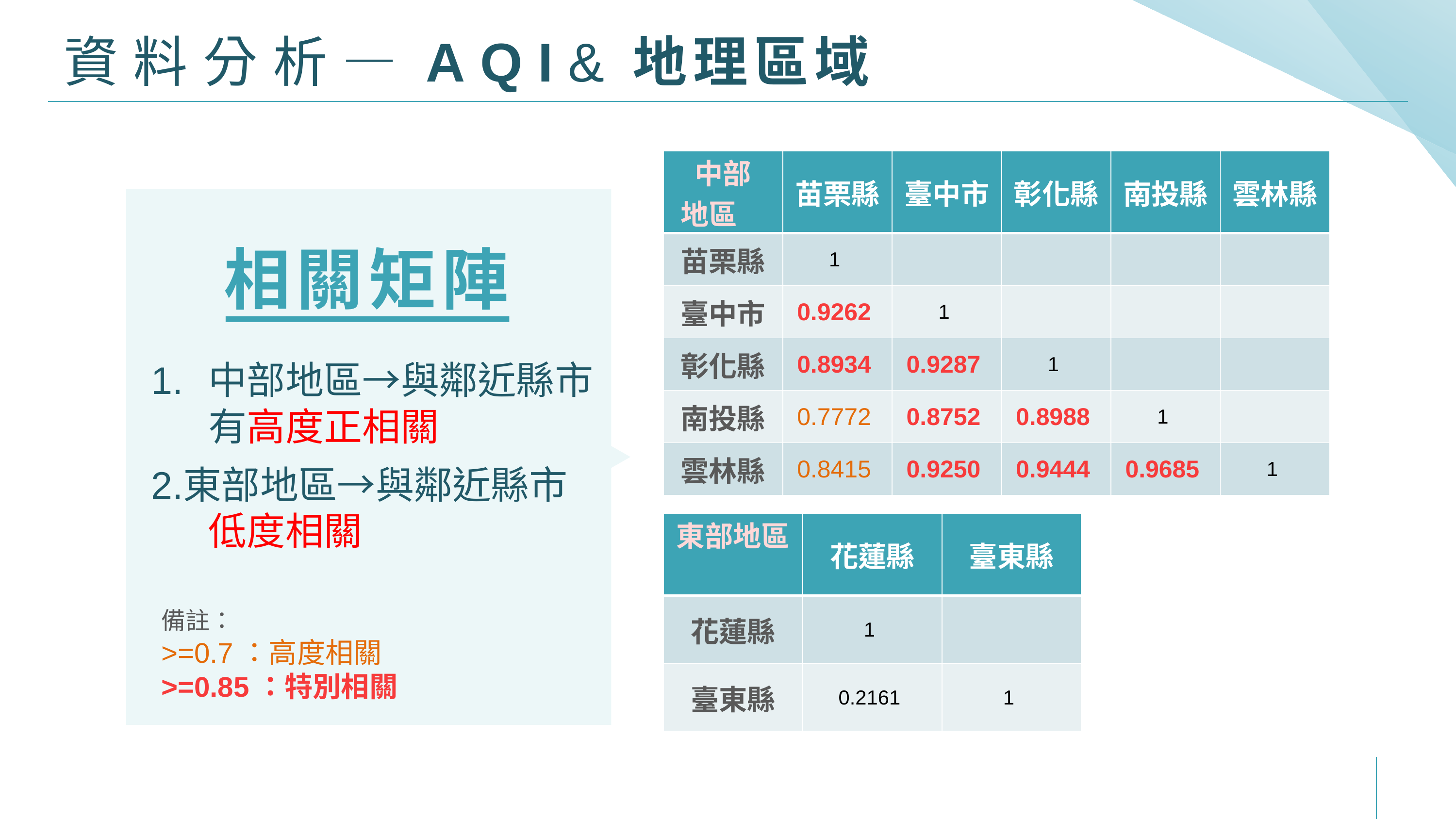

# 資料分析—AQI&地理區域
| 中部 地區 | 苗栗縣 | 臺中市 | 彰化縣 | 南投縣 | 雲林縣 |
| --- | --- | --- | --- | --- | --- |
| 苗栗縣 | 1 |  |  |  |  |
| 臺中市 | 0.9262 | 1 |  |  |  |
| 彰化縣 | 0.8934 | 0.9287 | 1 |  |  |
| 南投縣 | 0.7772 | 0.8752 | 0.8988 | 1 |  |
| 雲林縣 | 0.8415 | 0.9250 | 0.9444 | 0.9685 | 1 |

相關矩陣
中部地區→與鄰近縣市
有高度正相關
東部地區→與鄰近縣市
低度相關
| 東部地區 | 花蓮縣 | 臺東縣 |
| --- | --- | --- |
| 花蓮縣 | 1 |  |
| 臺東縣 | 0.2161 | 1 |
備註：
>=0.7：高度相關
>=0.85：特別相關